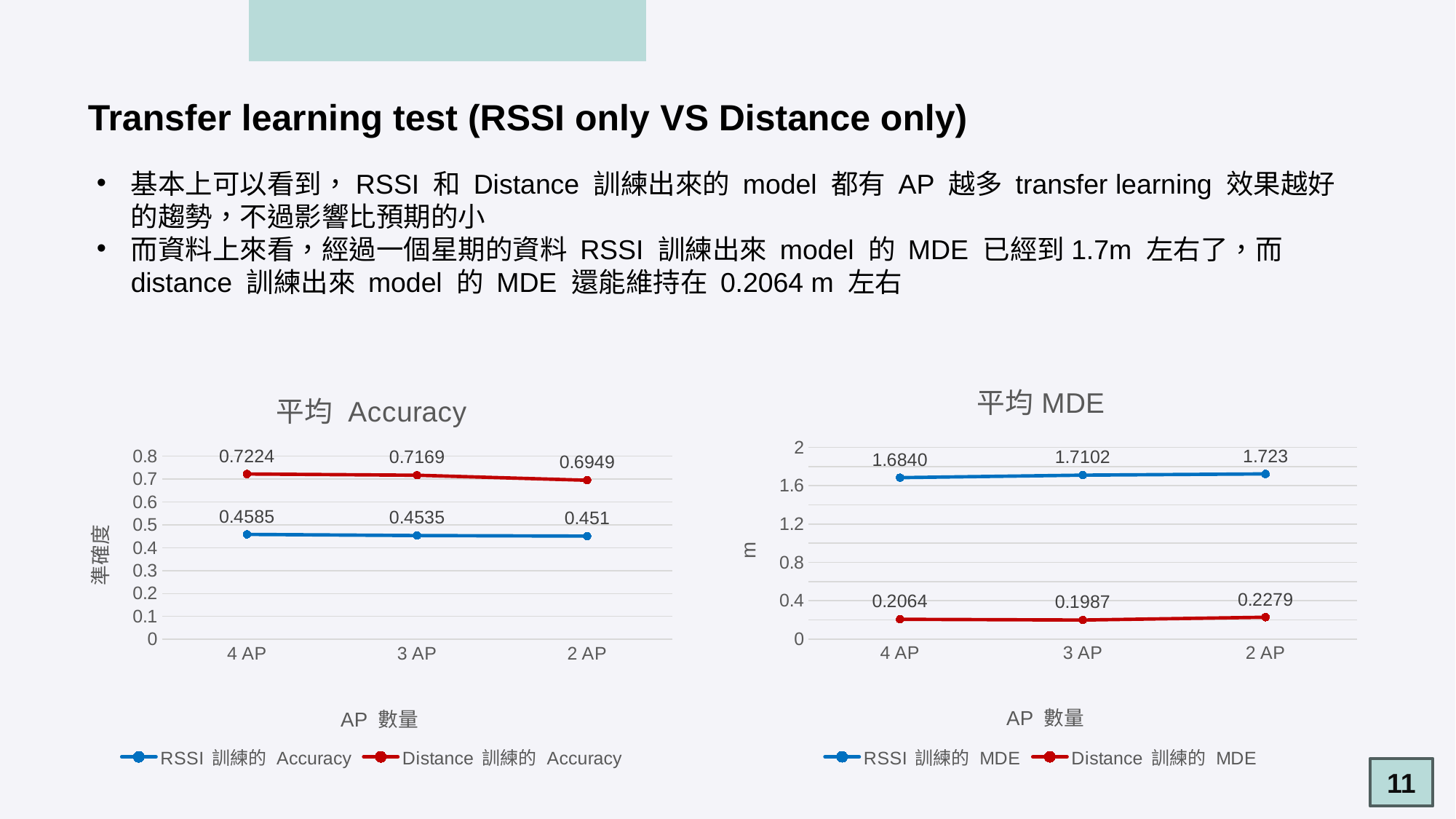

Transfer learning test (RSSI only VS Distance only)
基本上可以看到，RSSI 和 Distance 訓練出來的 model 都有 AP 越多 transfer learning 效果越好的趨勢，不過影響比預期的小
而資料上來看，經過一個星期的資料 RSSI 訓練出來 model 的 MDE 已經到1.7m 左右了，而 distance 訓練出來 model 的 MDE 還能維持在 0.2064 m 左右

### Chart: 平均MDE

| Category | RSSI 訓練的 MDE | Distance 訓練的 MDE |
|---|---|---|
| 4 AP | 1.684 | 0.2064 |
| 3 AP | 1.7102 | 0.1987 |
| 2 AP | 1.723 | 0.2279 |

### Chart: 平均 Accuracy

| Category | RSSI 訓練的 Accuracy | Distance 訓練的 Accuracy |
|---|---|---|
| 4 AP | 0.4585 | 0.7224 |
| 3 AP | 0.4535 | 0.7169 |
| 2 AP | 0.451 | 0.6949 |
11